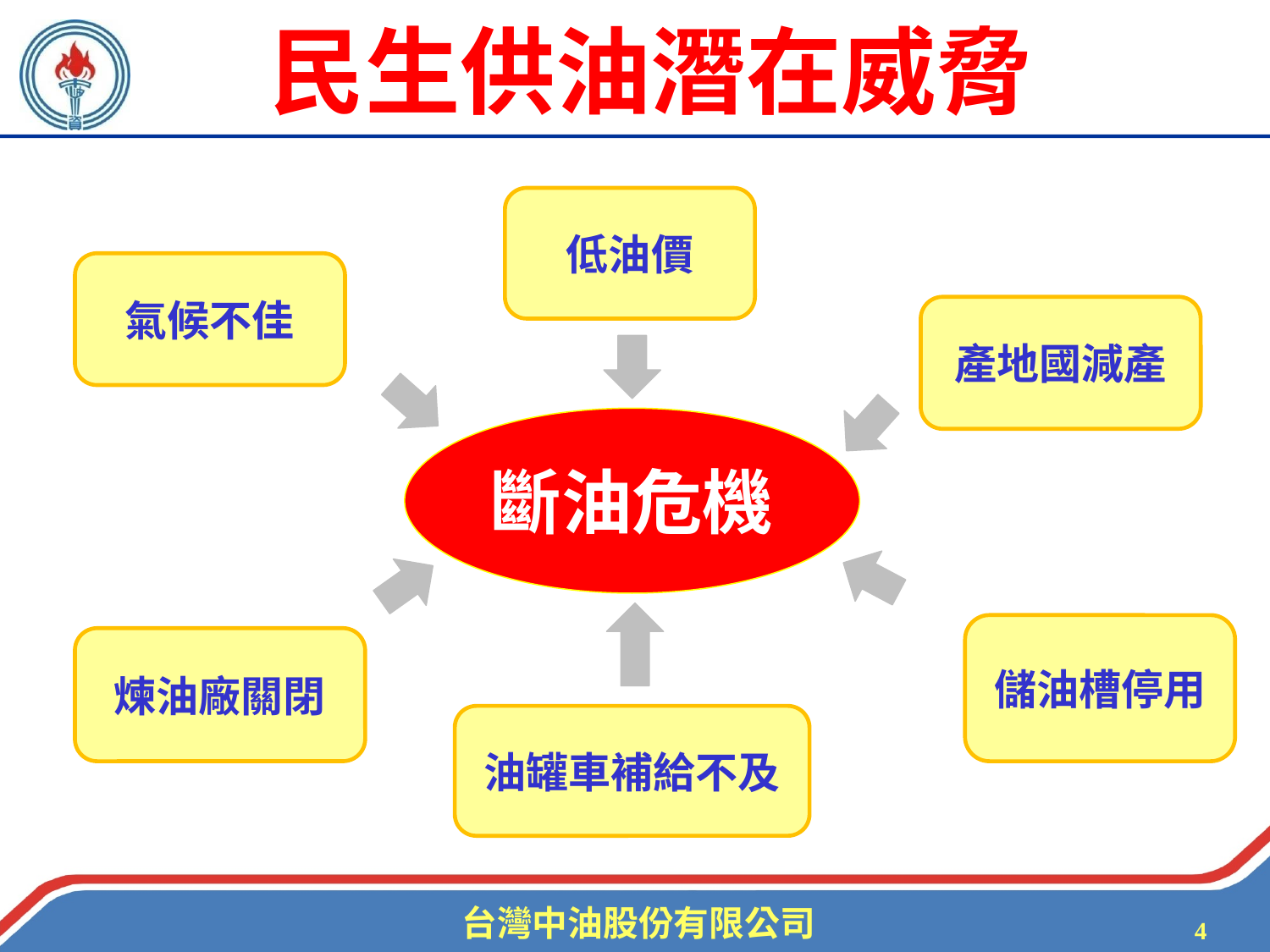

民生供油潛在威脅

低油價
氣候不佳
產地國減產

斷油危機

儲油槽停用

煉油廠關閉
油罐車補給不及
4